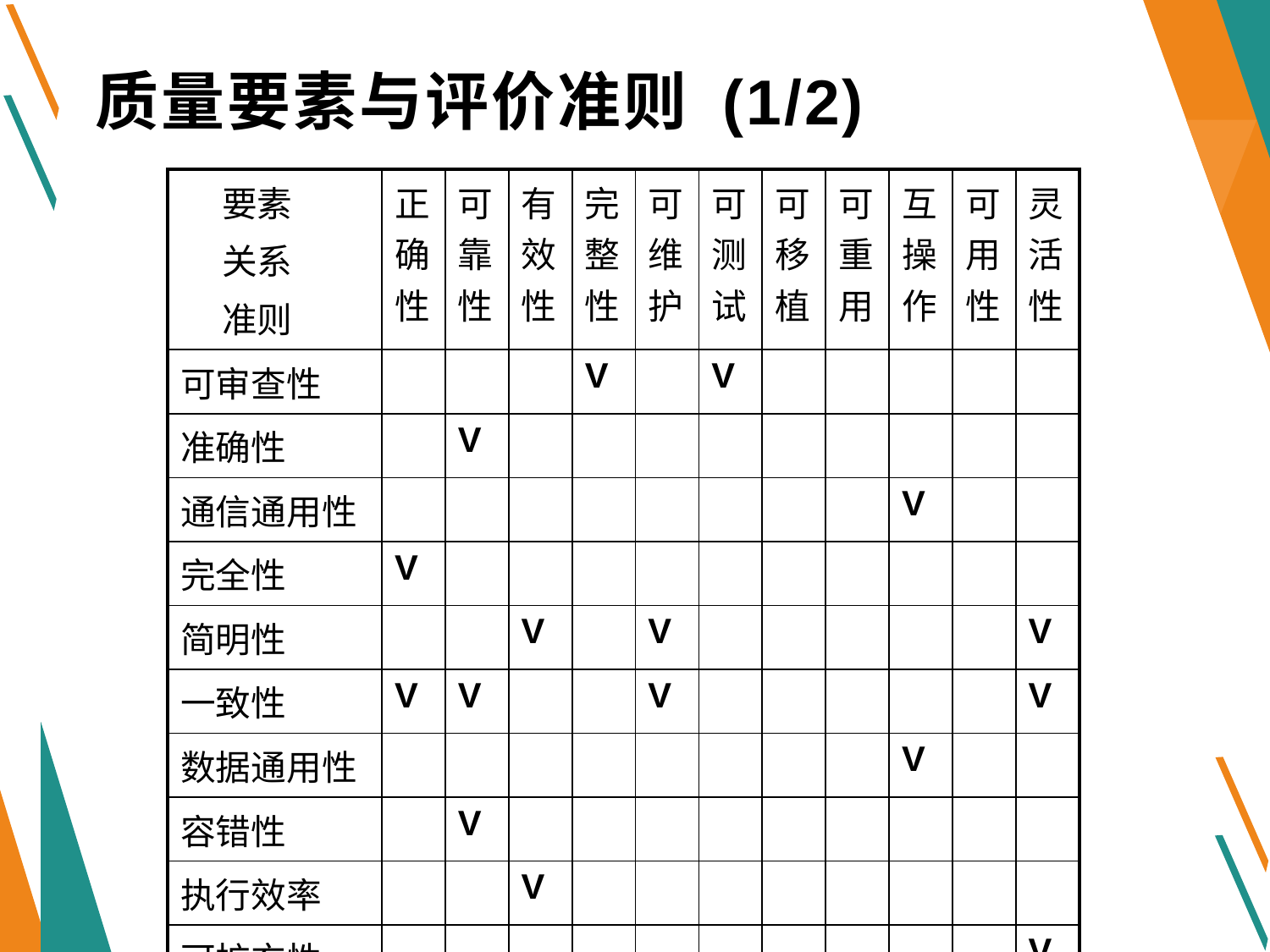

质量要素与评价准则 (1/2)

| 要素 关系 准则 | 正确性 | 可靠性 | 有效性 | 完整性 | 可维护 | 可测试 | 可移植 | 可重用 | 互操作 | 可用性 | 灵活性 |
| --- | --- | --- | --- | --- | --- | --- | --- | --- | --- | --- | --- |
| 可审查性 |  |  |  | V |  | V |  |  |  |  |  |
| 准确性 |  | V |  |  |  |  |  |  |  |  |  |
| 通信通用性 |  |  |  |  |  |  |  |  | V |  |  |
| 完全性 | V |  |  |  |  |  |  |  |  |  |  |
| 简明性 |  |  | V |  | V |  |  |  |  |  | V |
| 一致性 | V | V |  |  | V |  |  |  |  |  | V |
| 数据通用性 |  |  |  |  |  |  |  |  | V |  |  |
| 容错性 |  | V |  |  |  |  |  |  |  |  |  |
| 执行效率 |  |  | V |  |  |  |  |  |  |  |  |
| 可扩充性 |  |  |  |  |  |  |  |  |  |  | V |
| 通用性 |  |  |  |  |  |  | V | V | V |  | V |